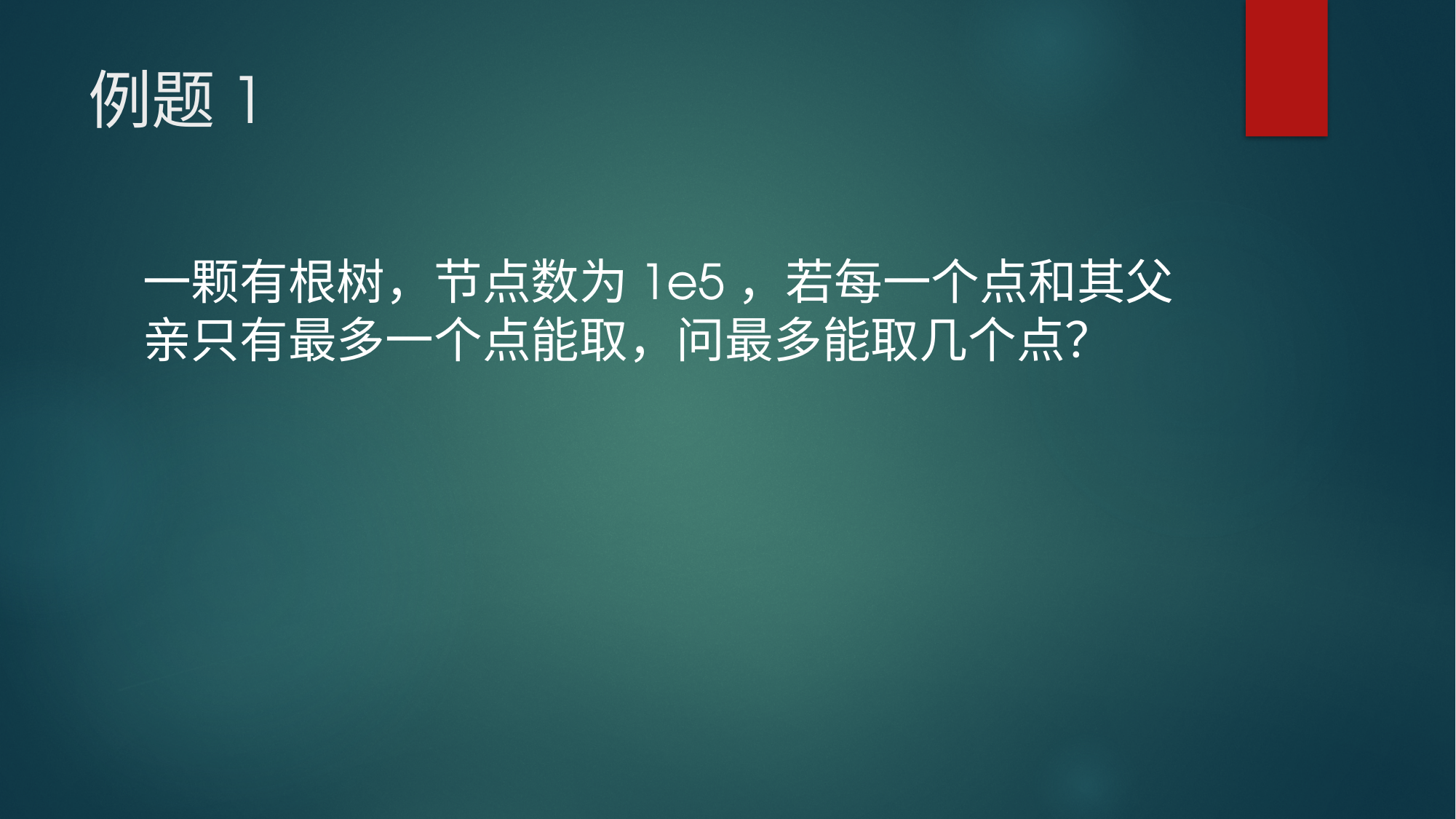

# 例题1
一颗有根树，节点数为1e5，若每一个点和其父亲只有最多一个点能取，问最多能取几个点？